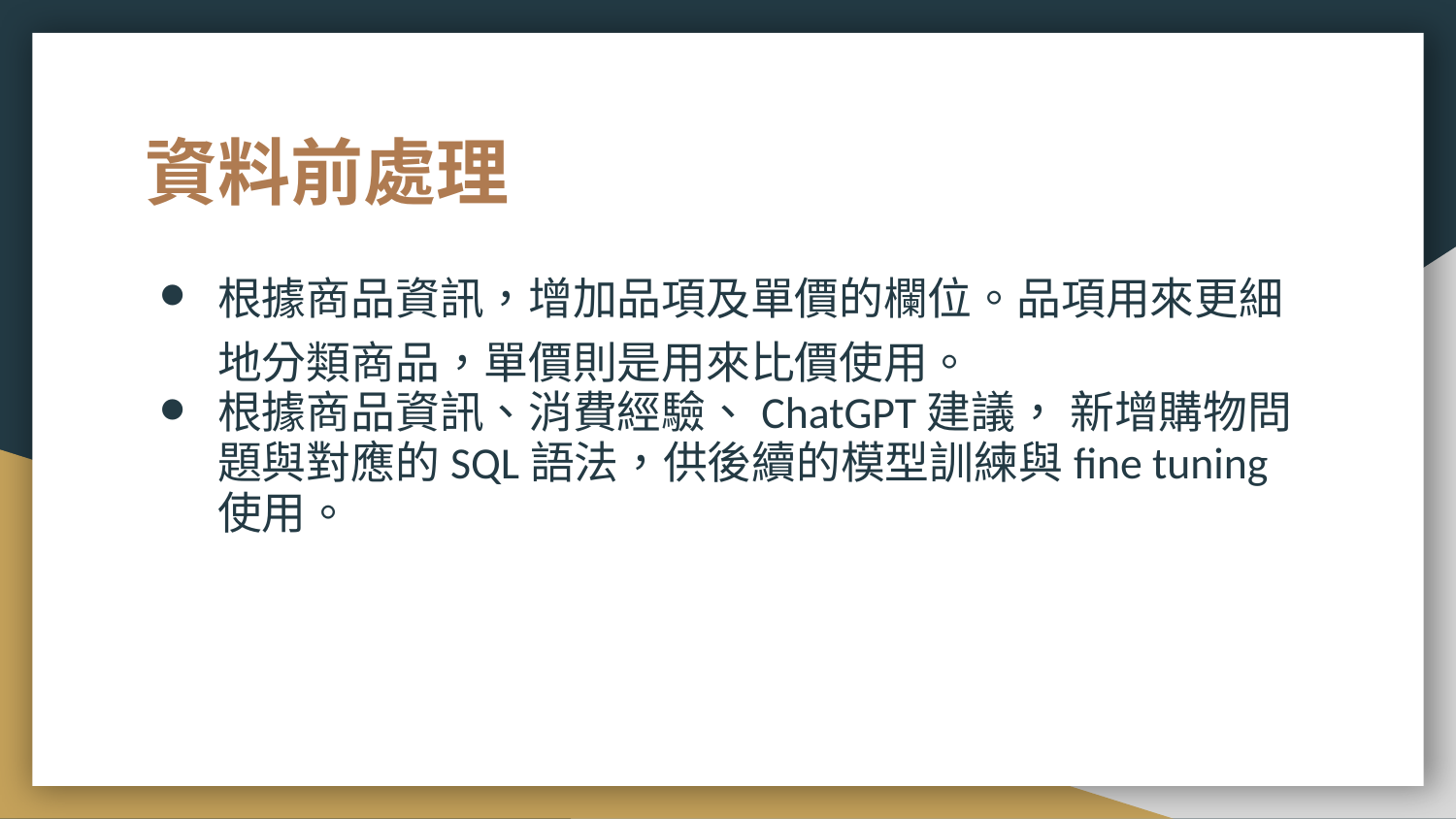

# 資料前處理
根據商品資訊，增加品項及單價的欄位。品項用來更細地分類商品，單價則是用來比價使用。
根據商品資訊、消費經驗、ChatGPT建議， 新增購物問題與對應的SQL語法，供後續的模型訓練與fine tuning使用。